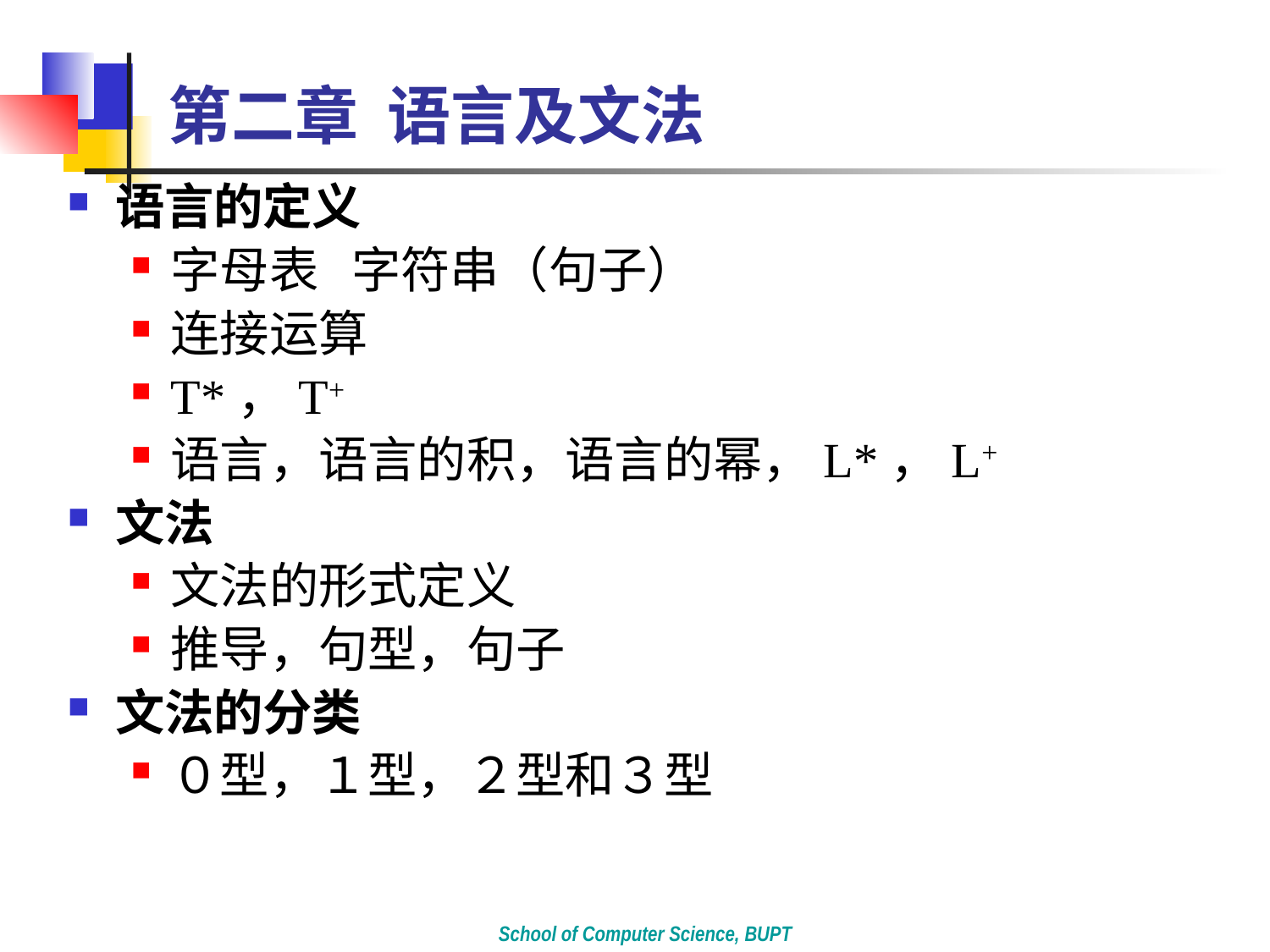

# 第二章  语言及文法
语言的定义
字母表   字符串（句子）
连接运算
T*，T+
语言，语言的积，语言的幂，L*，L+
文法
文法的形式定义
推导，句型，句子
文法的分类
０型，１型，２型和３型

School of Computer Science, BUPT
2